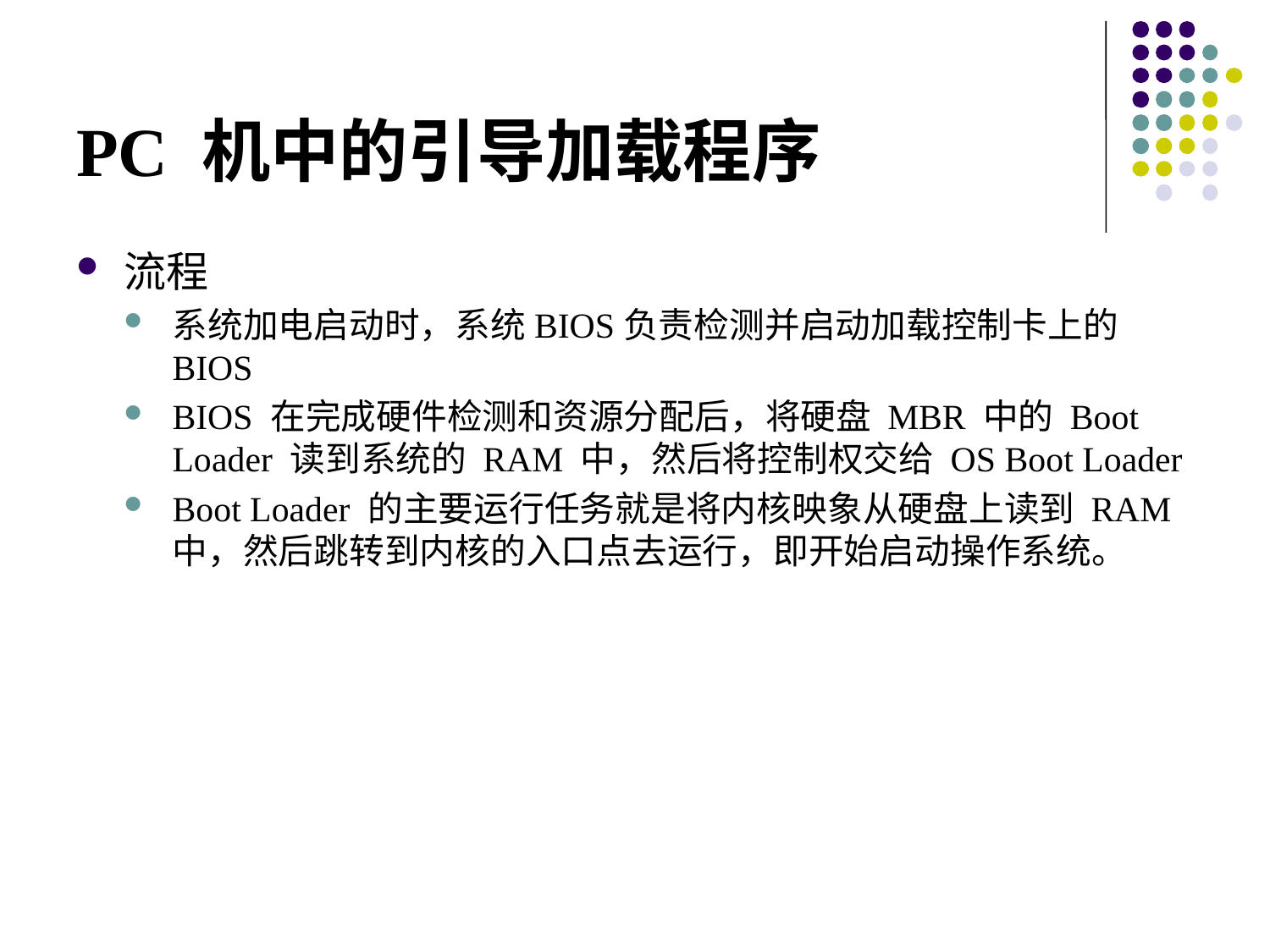

# PC 机中的引导加载程序
流程
系统加电启动时，系统BIOS负责检测并启动加载控制卡上的BIOS
BIOS 在完成硬件检测和资源分配后，将硬盘 MBR 中的 Boot Loader 读到系统的 RAM 中，然后将控制权交给 OS Boot Loader
Boot Loader 的主要运行任务就是将内核映象从硬盘上读到 RAM 中，然后跳转到内核的入口点去运行，即开始启动操作系统。